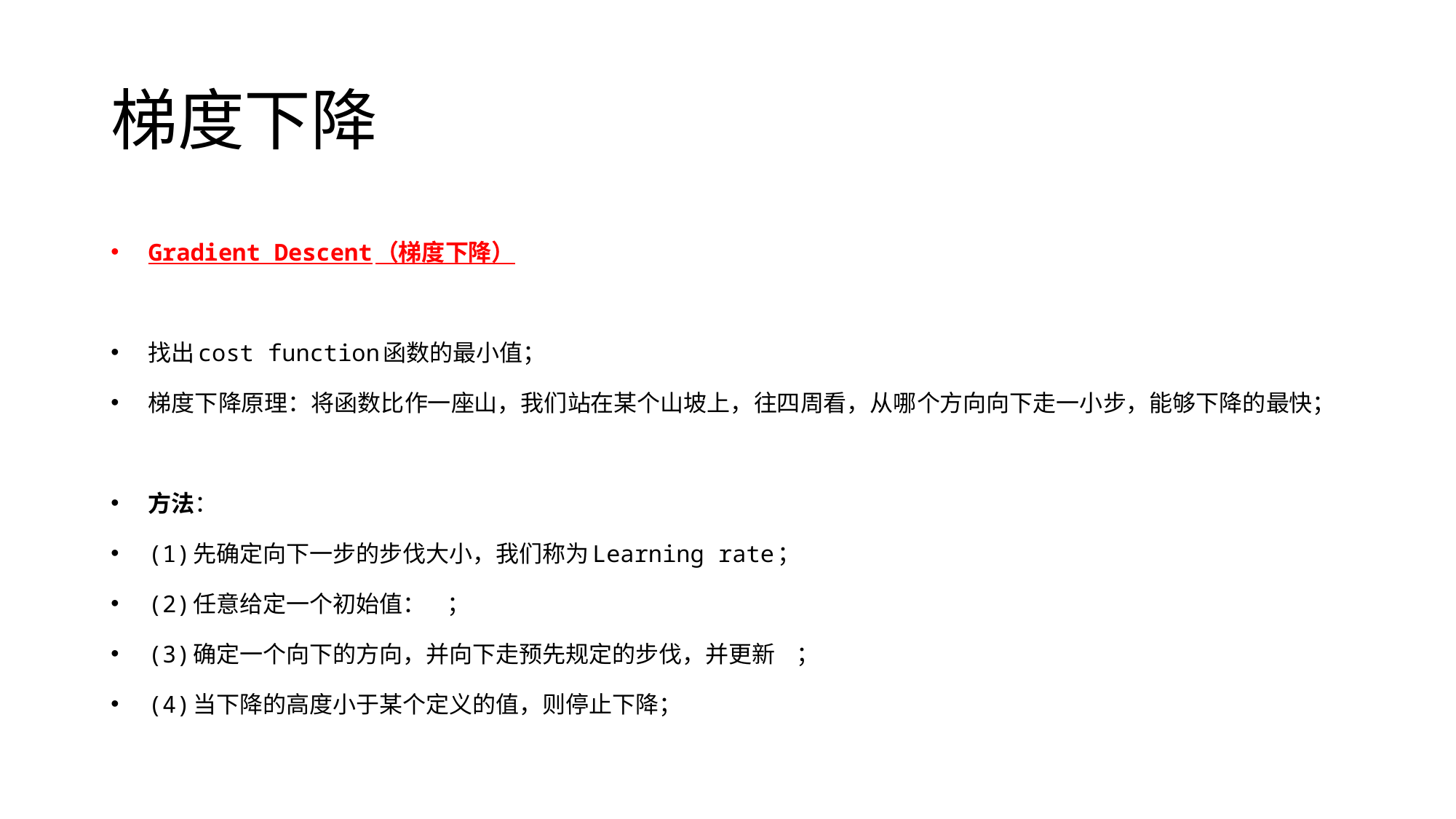

# 梯度下降
Gradient Descent（梯度下降）

找出cost function函数的最小值；
梯度下降原理：将函数比作一座山，我们站在某个山坡上，往四周看，从哪个方向向下走一小步，能够下降的最快；

方法：
(1)先确定向下一步的步伐大小，我们称为Learning rate；
(2)任意给定一个初始值：    ；
(3)确定一个向下的方向，并向下走预先规定的步伐，并更新    ；
(4)当下降的高度小于某个定义的值，则停止下降；